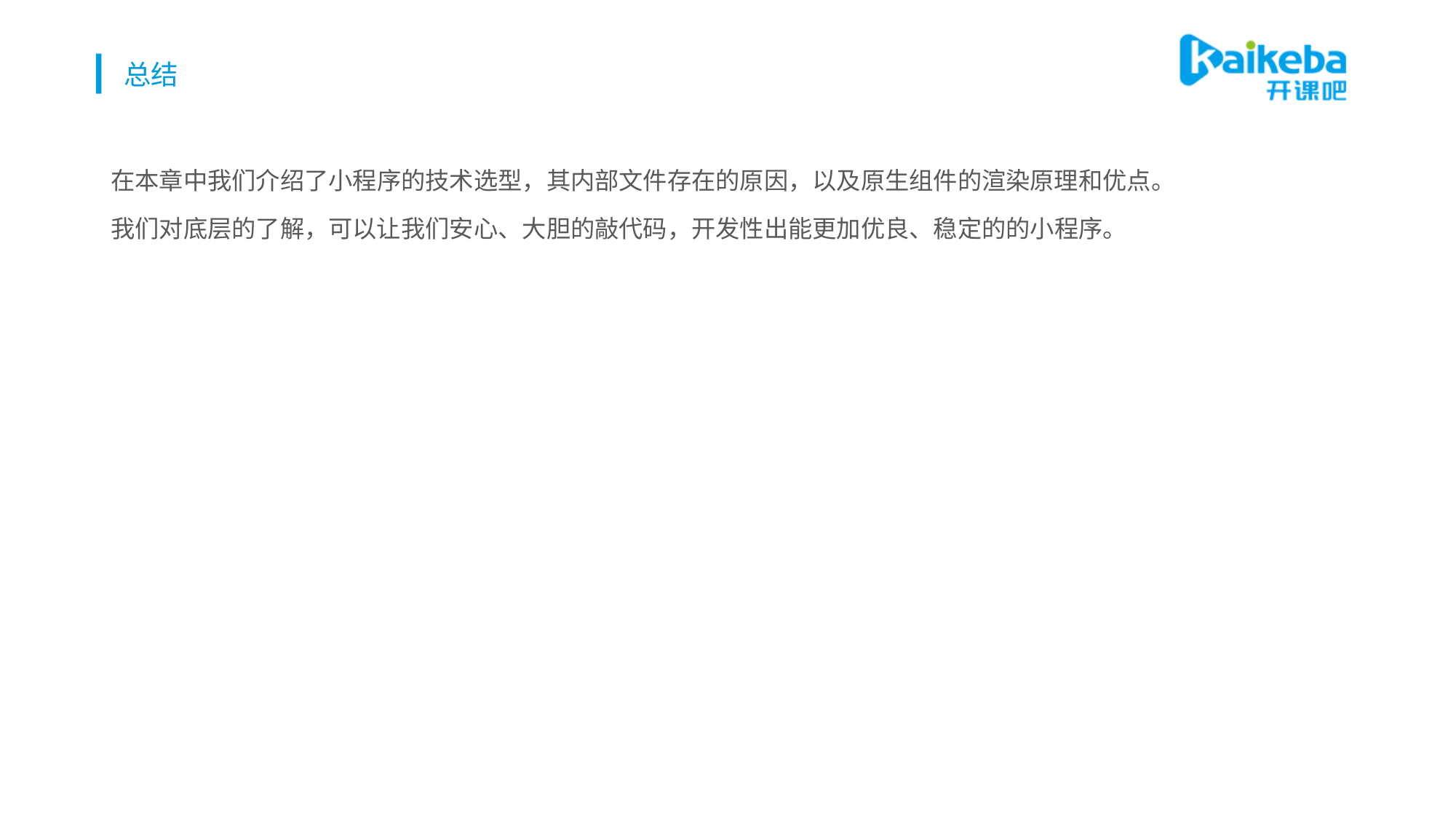

# 总结
在本章中我们介绍了小程序的技术选型，其内部文件存在的原因，以及原生组件的渲染原理和优点。
我们对底层的了解，可以让我们安心、大胆的敲代码，开发性出能更加优良、稳定的的小程序。